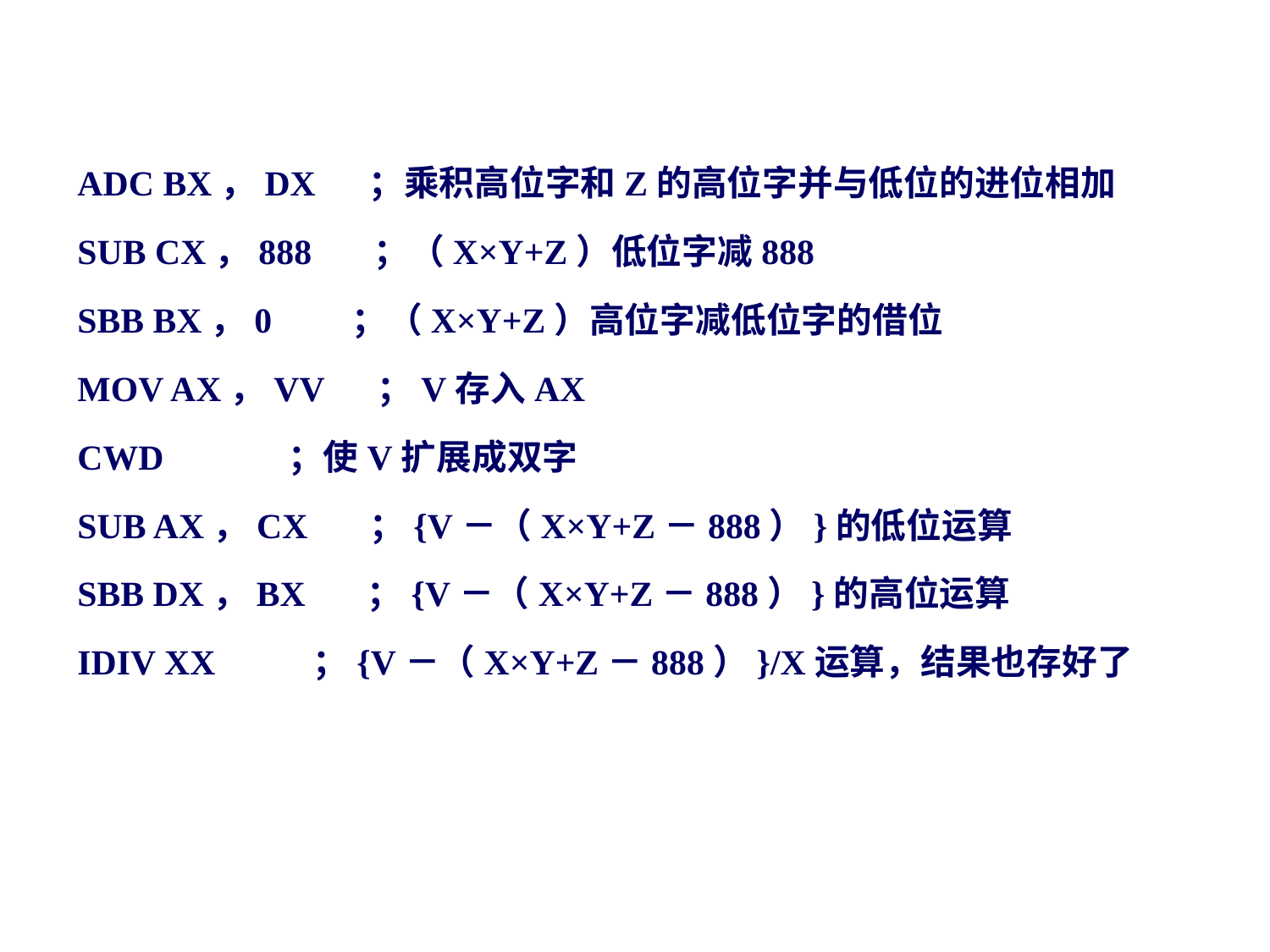

#
ADC BX，DX     ；乘积高位字和Z的高位字并与低位的进位相加
SUB CX，888      ；（X×Y+Z）低位字减888
SBB BX，0        ；（X×Y+Z）高位字减低位字的借位
MOV AX，VV     ；V存入AX
CWD             ；使V扩展成双字
SUB AX，CX      ；{V－（X×Y+Z－888）}的低位运算
SBB DX，BX      ；{V－（X×Y+Z－888）}的高位运算
IDIV XX          ；{V－（X×Y+Z－888）}/X运算，结果也存好了